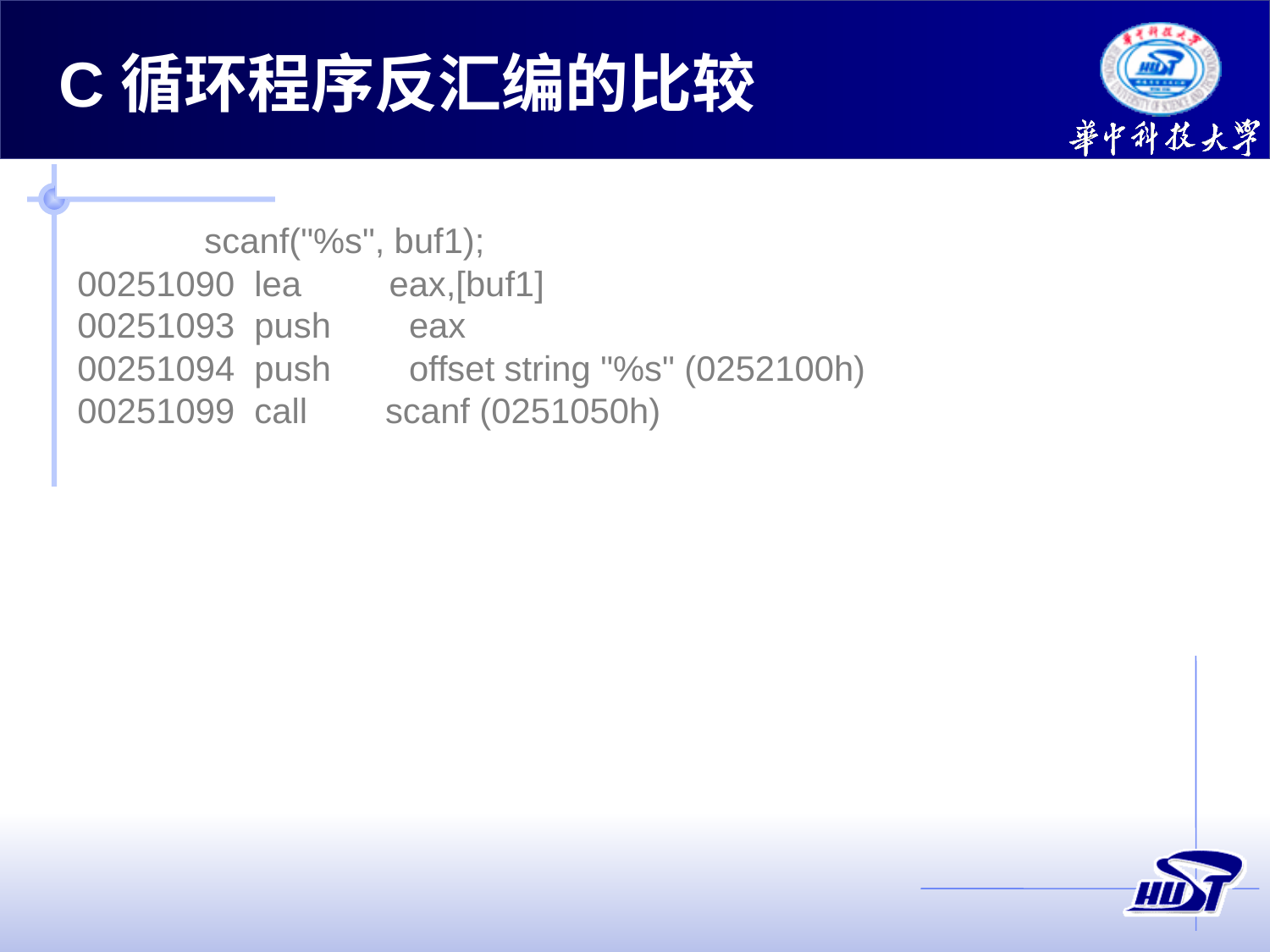

C循环程序反汇编的比较
	scanf("%s", buf1);
00251090  lea         eax,[buf1]
00251093  push        eax
00251094  push        offset string "%s" (0252100h)
00251099  call        scanf (0251050h)